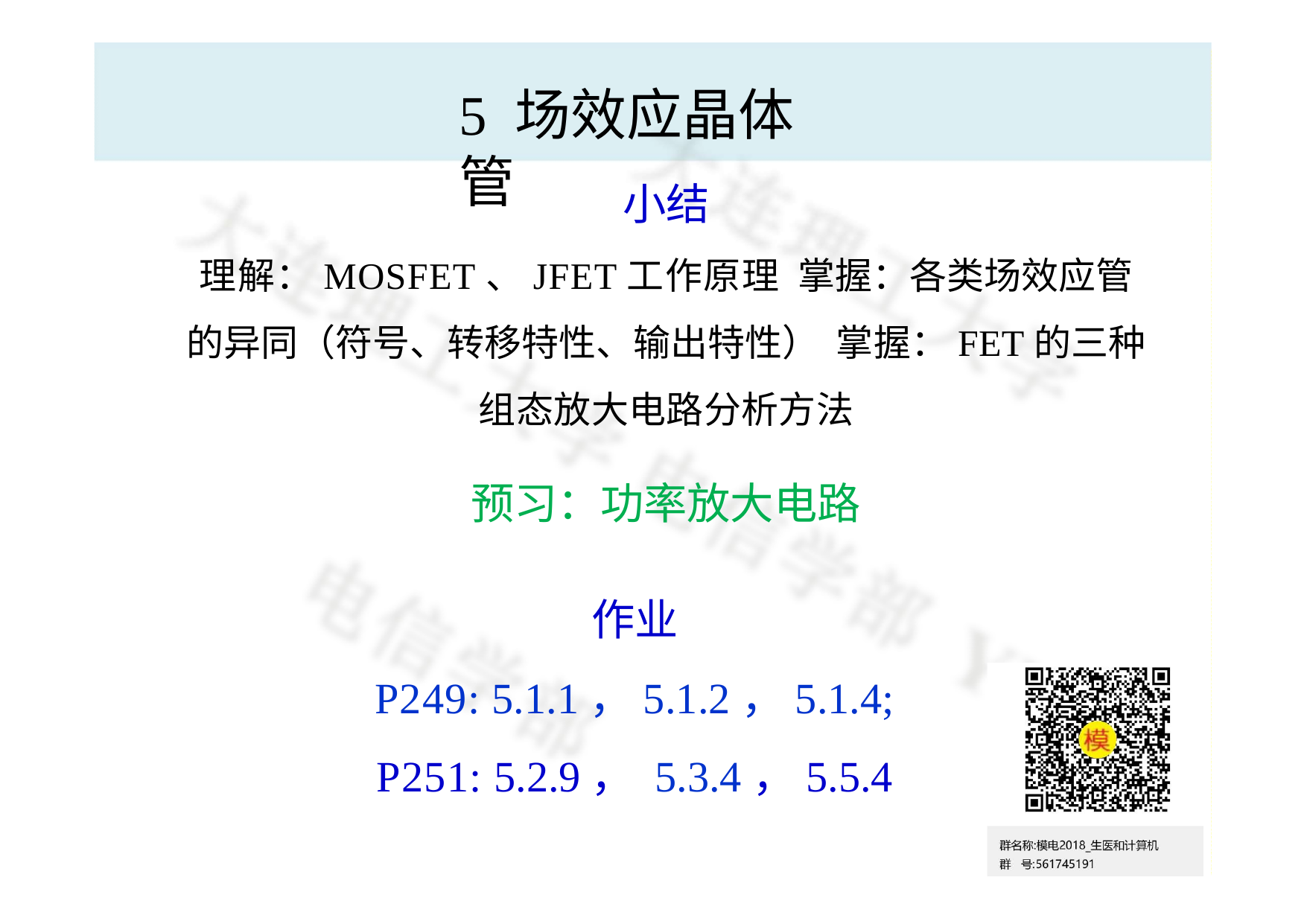

# 5 场效应晶体管
小结
理解：MOSFET、JFET工作原理  掌握：各类场效应管的异同（符号、转移特性、输出特性）  掌握：FET的三种组态放大电路分析方法

预习：功率放大电路

作业
P249: 5.1.1，5.1.2，5.1.4;
P251: 5.2.9， 5.3.4，5.5.4

25